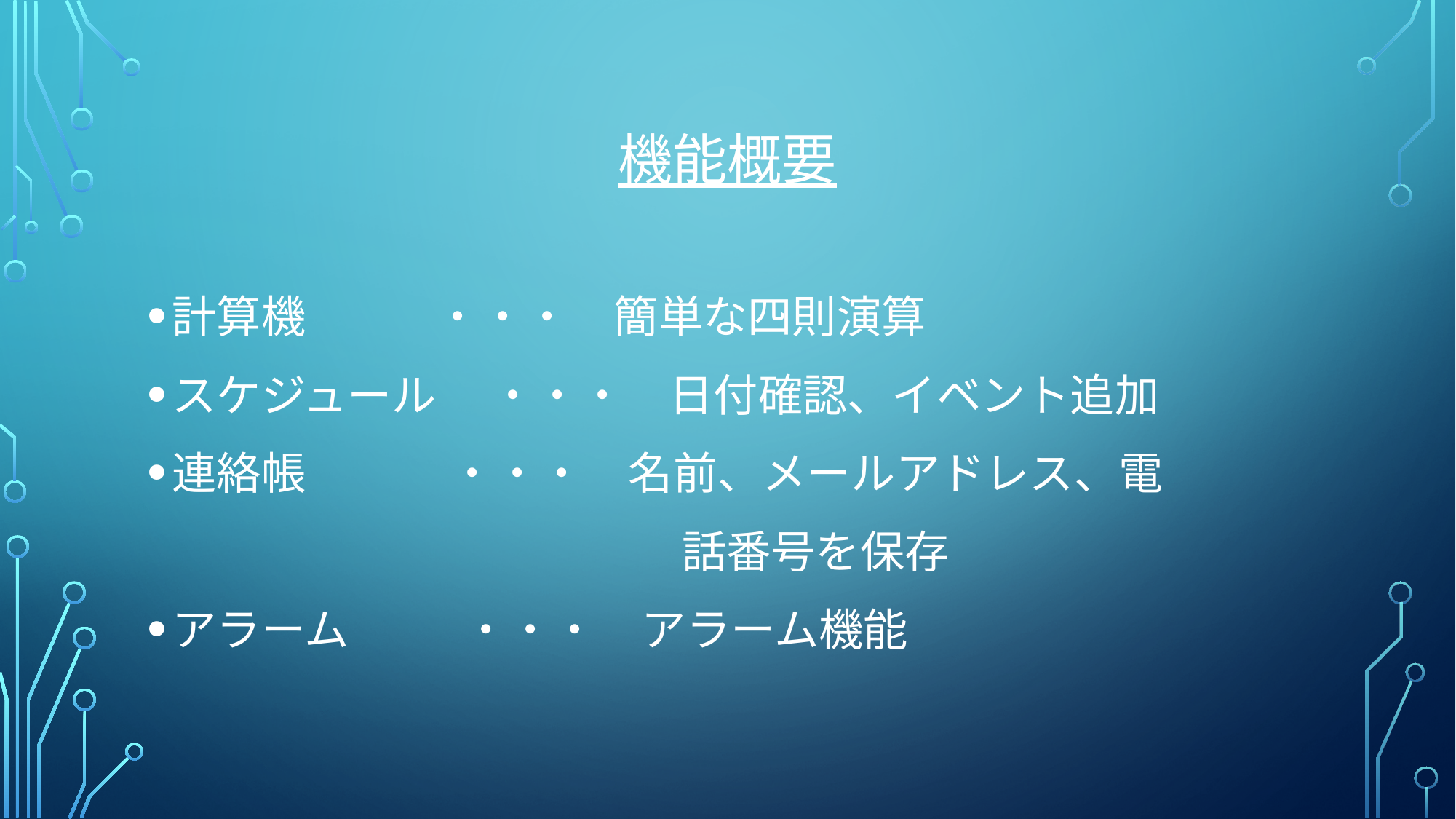

# 機能概要
計算機             ・・・　簡単な四則演算
スケジュール　 ・・・　日付確認、イベント追加
連絡帳　          ・・・　名前、メールアドレス、電
　　　　　　　　　　　　話番号を保存
アラーム　       ・・・　アラーム機能